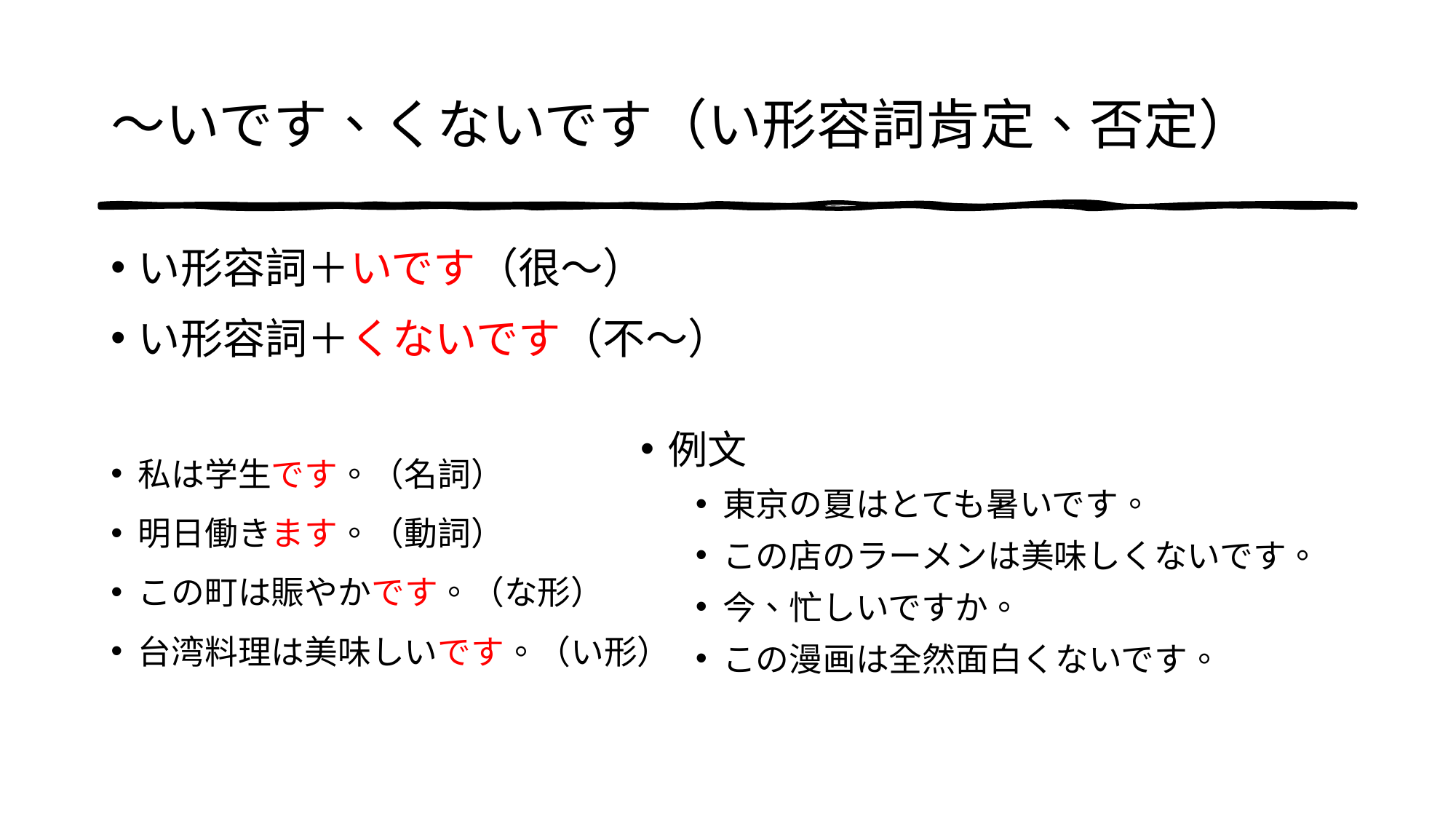

# 〜いです、くないです（い形容詞肯定、否定）
い形容詞＋いです（很～）
い形容詞＋くないです（不～）

私は学生です。（名詞）
明日働きます。（動詞）
この町は賑やかです。（な形）
台湾料理は美味しいです。（い形）
例文
東京の夏はとても暑いです。
この店のラーメンは美味しくないです。
今、忙しいですか。
この漫画は全然面白くないです。